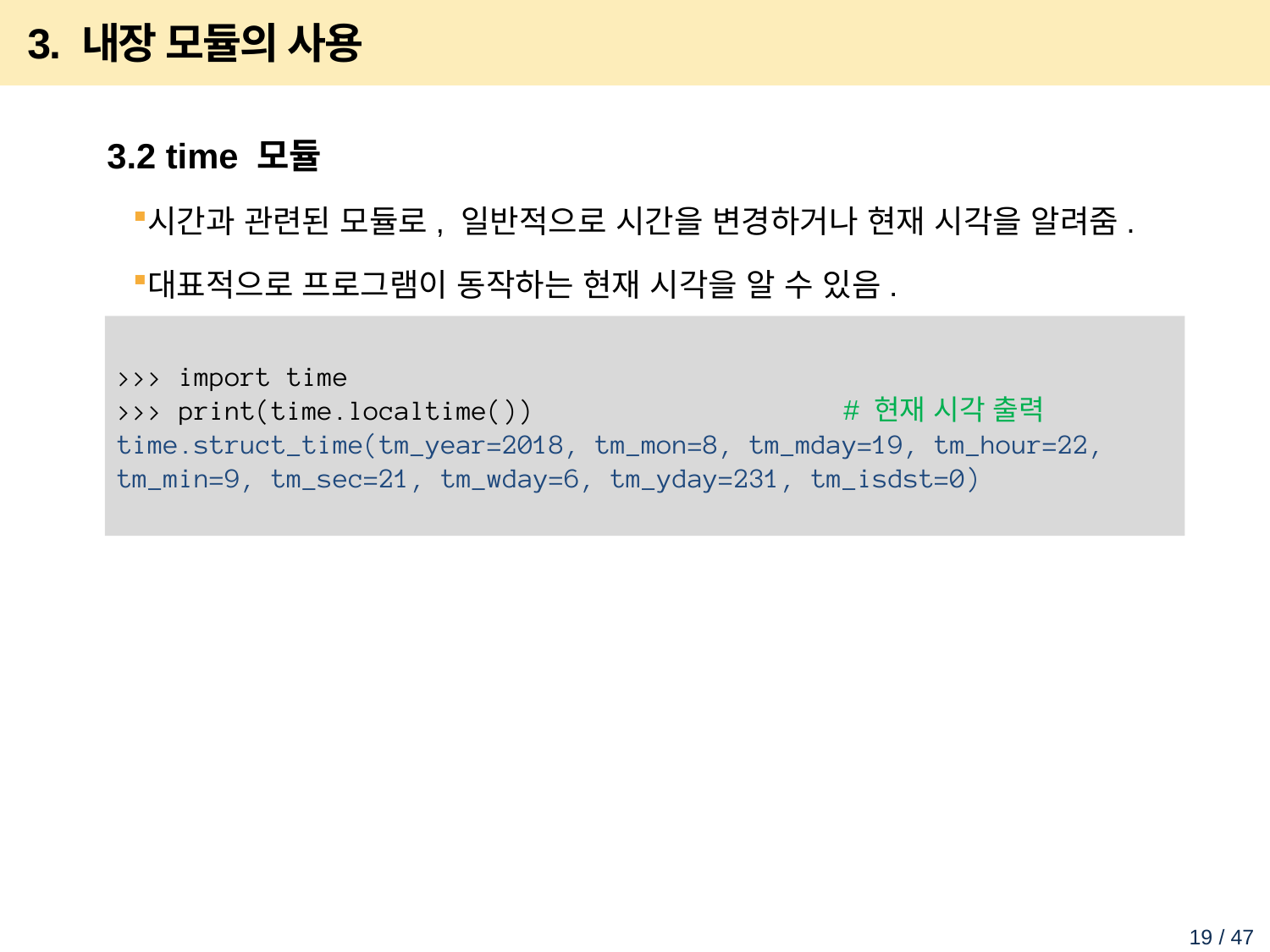

# 3. 내장 모듈의 사용
3.2 time 모듈
시간과 관련된 모듈로, 일반적으로 시간을 변경하거나 현재 시각을 알려줌.
대표적으로 프로그램이 동작하는 현재 시각을 알 수 있음.
>>> import time
>>> print(time.localtime())                    # 현재 시각 출력
time.struct_time(tm_year=2018, tm_mon=8, tm_mday=19, tm_hour=22, tm_min=9, tm_sec=21, tm_wday=6, tm_yday=231, tm_isdst=0)